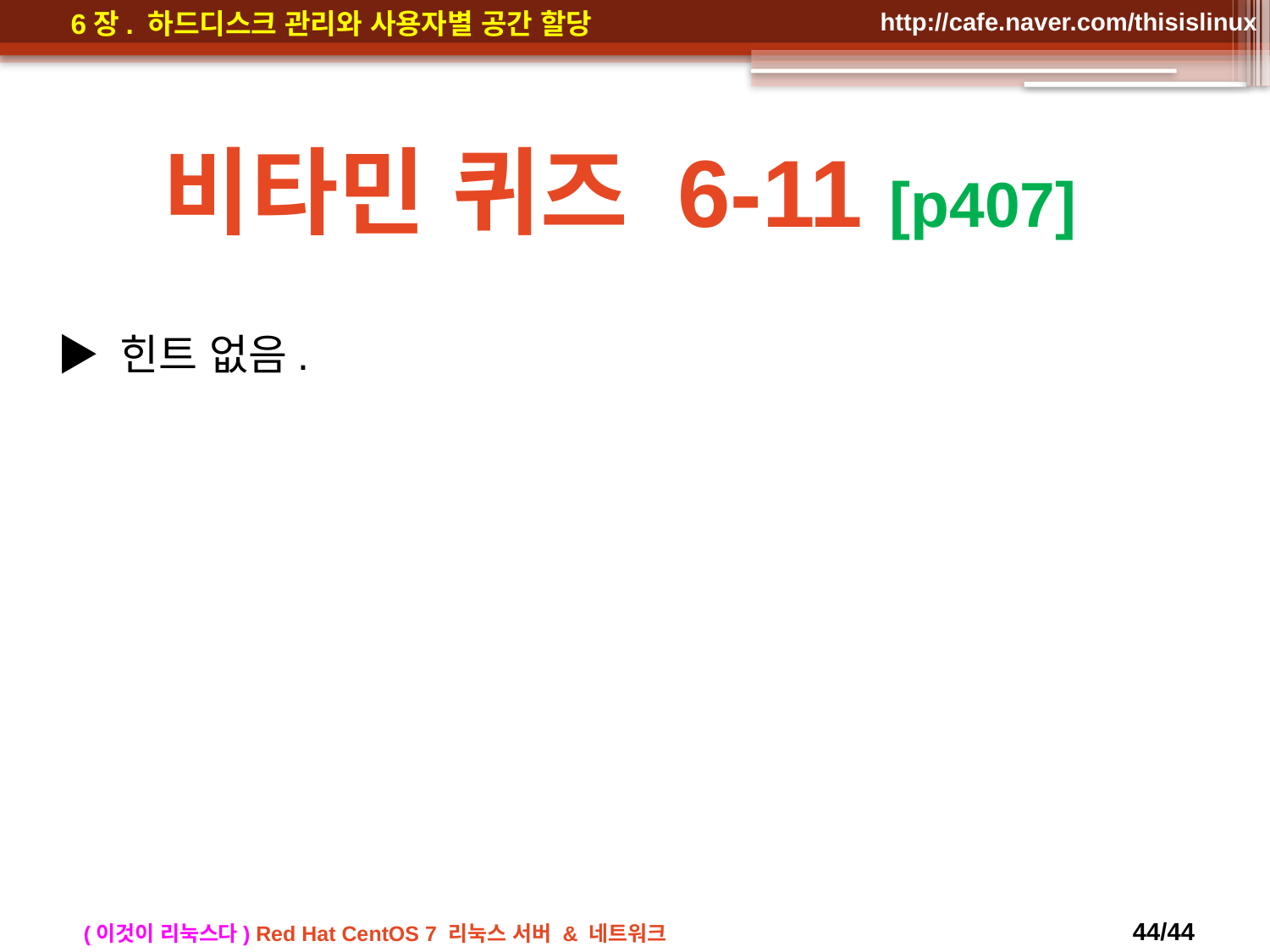

비타민 퀴즈 6-11 [p407]
▶ 힌트 없음.